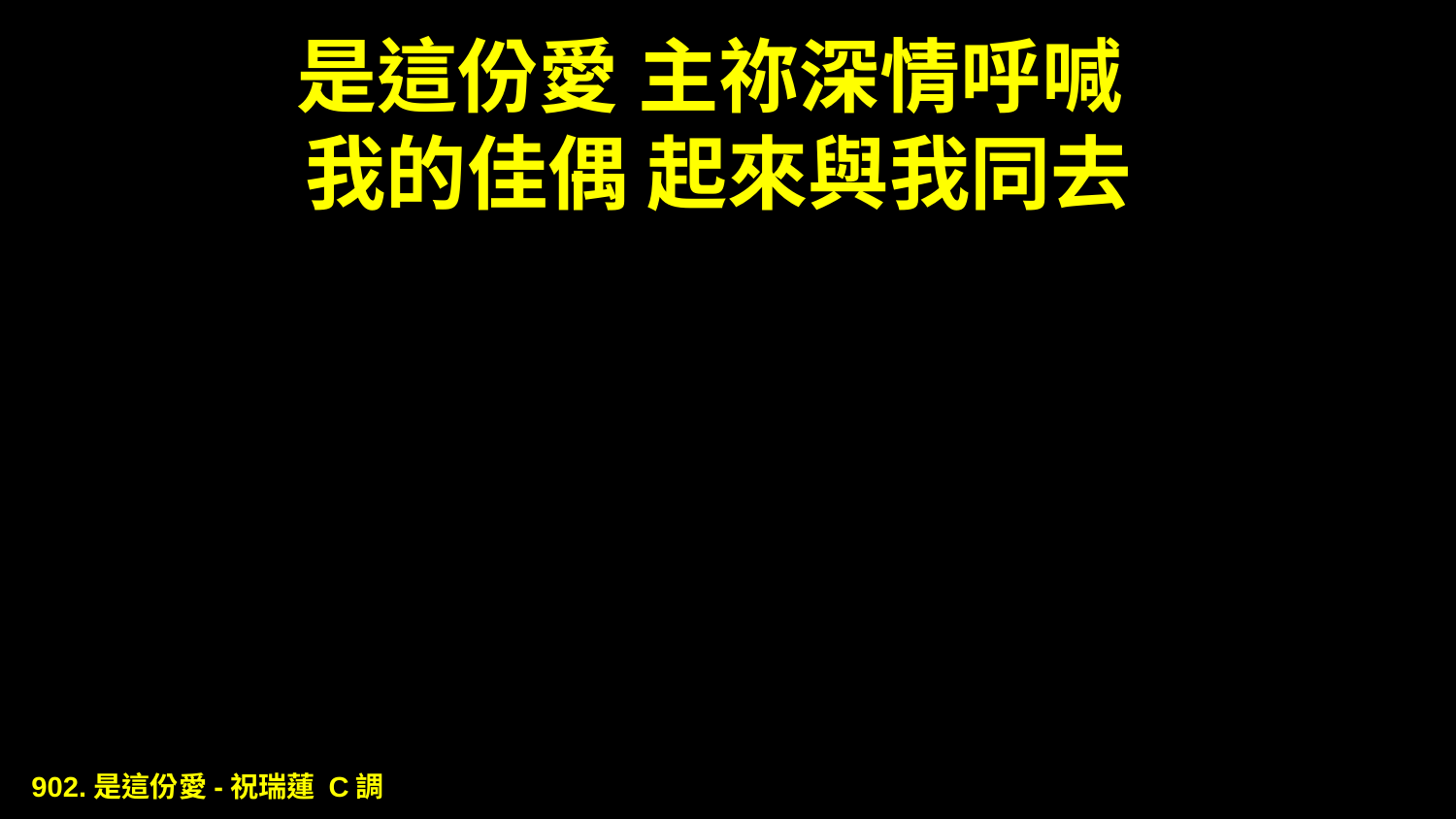

# 是這份愛 主祢深情呼喊 我的佳偶 起來與我同去
902.是這份愛-祝瑞蓮 C調